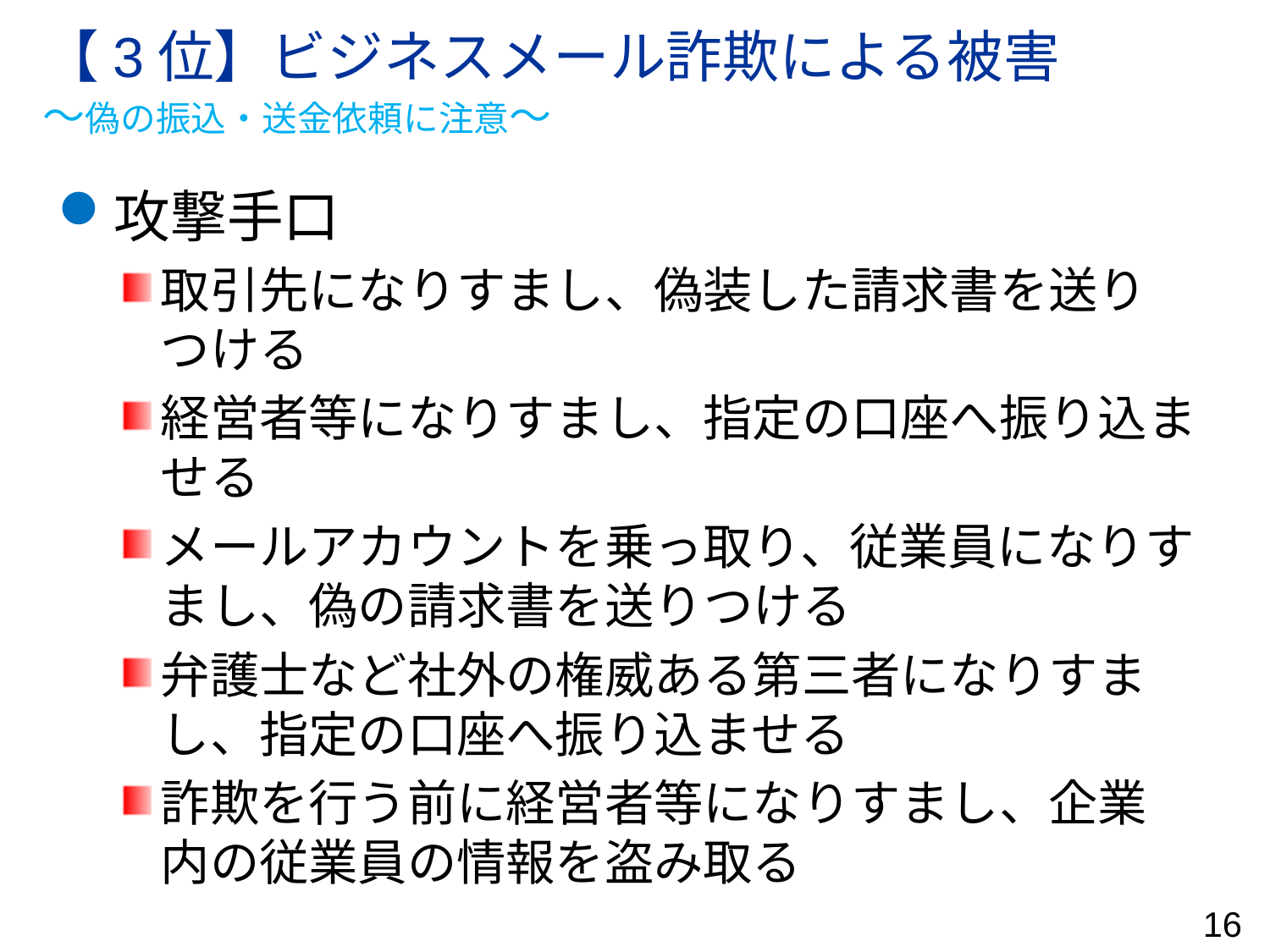

# 【3位】ビジネスメール詐欺による被害 ～偽の振込・送金依頼に注意～

攻撃手口
取引先になりすまし、偽装した請求書を送りつける
経営者等になりすまし、指定の口座へ振り込ませる
メールアカウントを乗っ取り、従業員になりすまし、偽の請求書を送りつける
弁護士など社外の権威ある第三者になりすまし、指定の口座へ振り込ませる
詐欺を行う前に経営者等になりすまし、企業内の従業員の情報を盗み取る
16